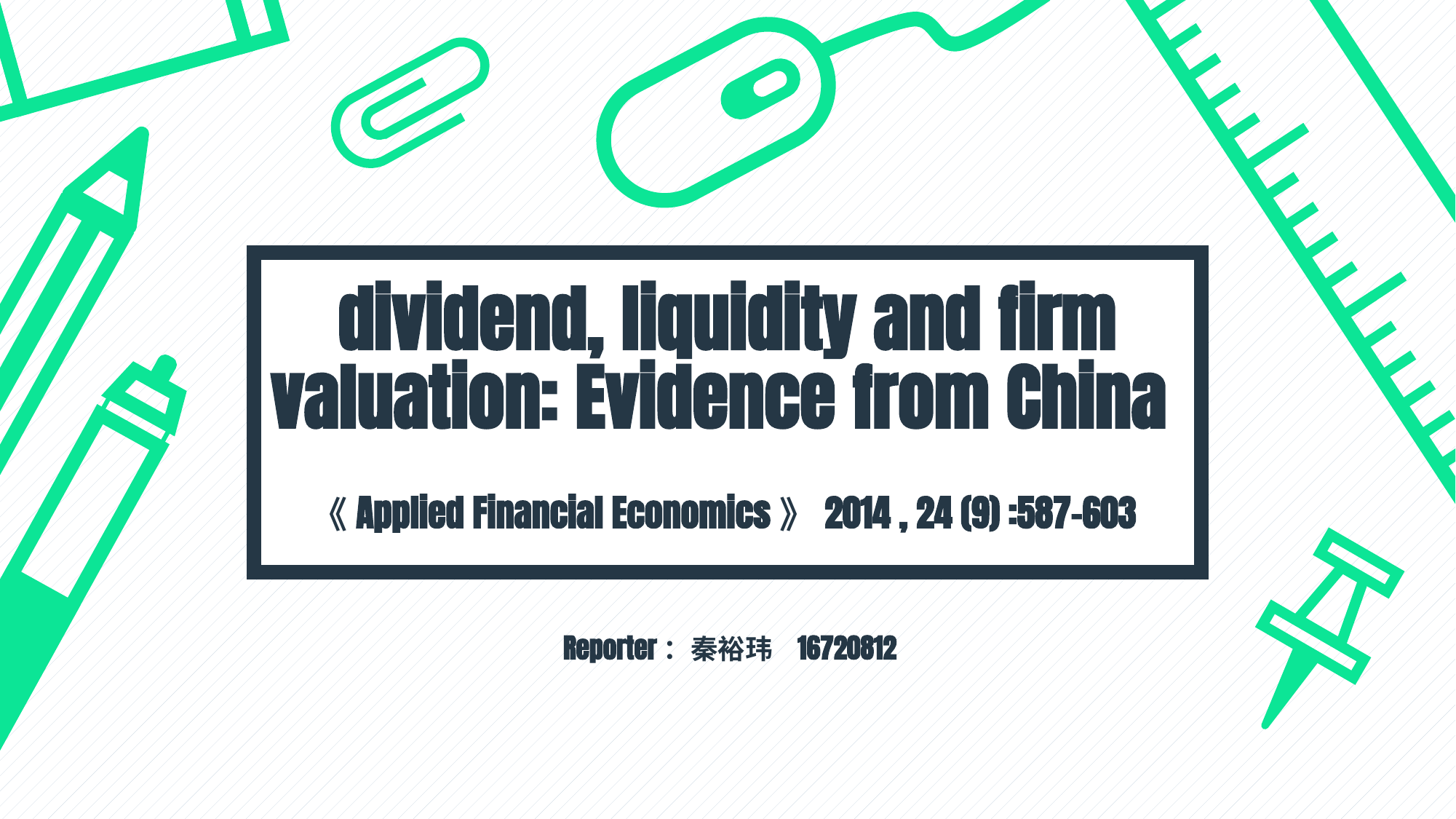

dividend, liquidity and firm valuation: Evidence from China
《Applied Financial Economics》2014 , 24 (9) :587-603
Reporter：秦裕玮   16720812